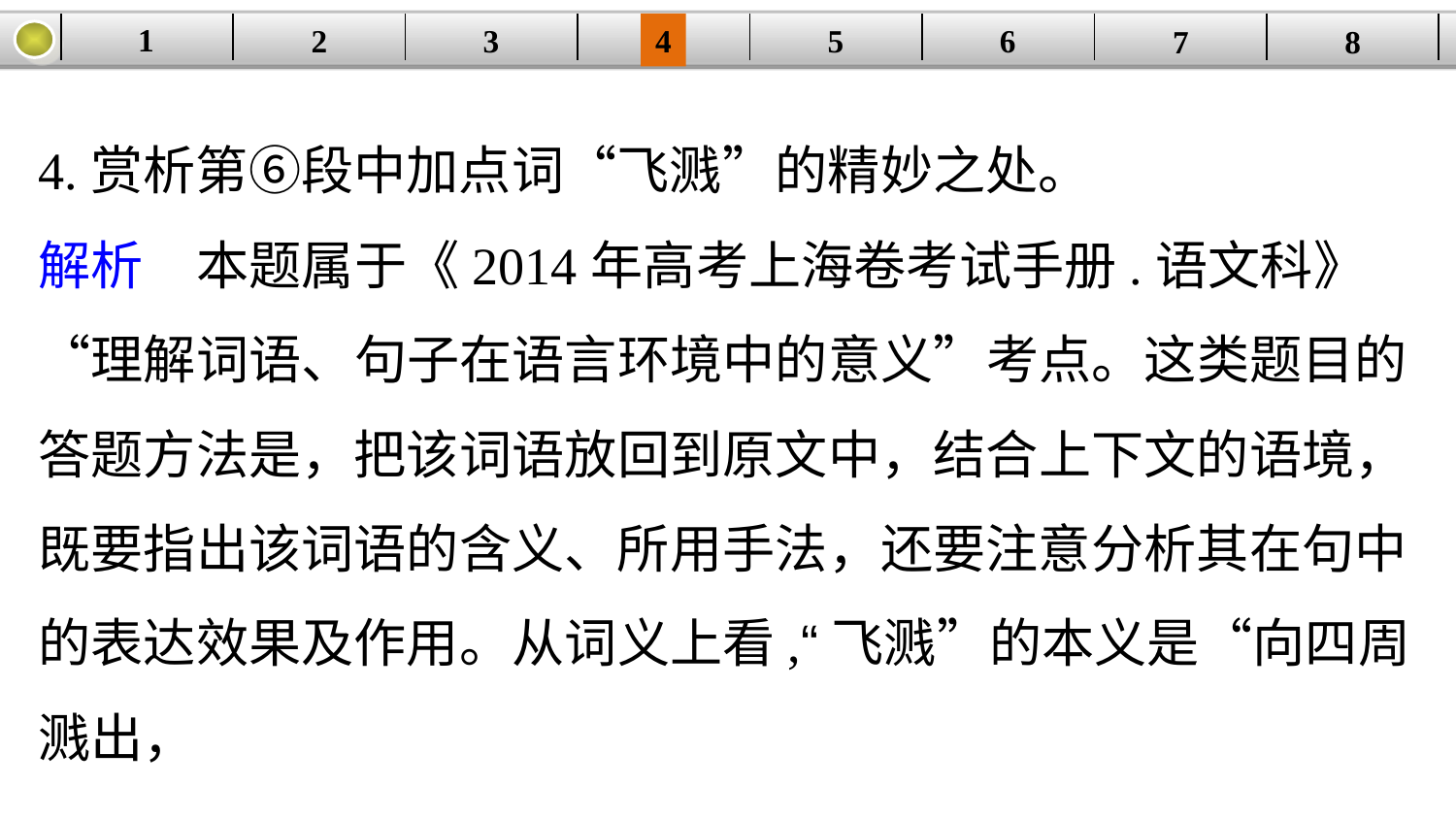

1
2
3
4
|  |  |  |  |  |  |  |  |
| --- | --- | --- | --- | --- | --- | --- | --- |
5
6
7
8

4.赏析第⑥段中加点词“飞溅”的精妙之处。
解析　本题属于《2014年高考上海卷考试手册.语文科》“理解词语、句子在语言环境中的意义”考点。这类题目的答题方法是，把该词语放回到原文中，结合上下文的语境，既要指出该词语的含义、所用手法，还要注意分析其在句中的表达效果及作用。从词义上看,“飞溅”的本义是“向四周溅出，